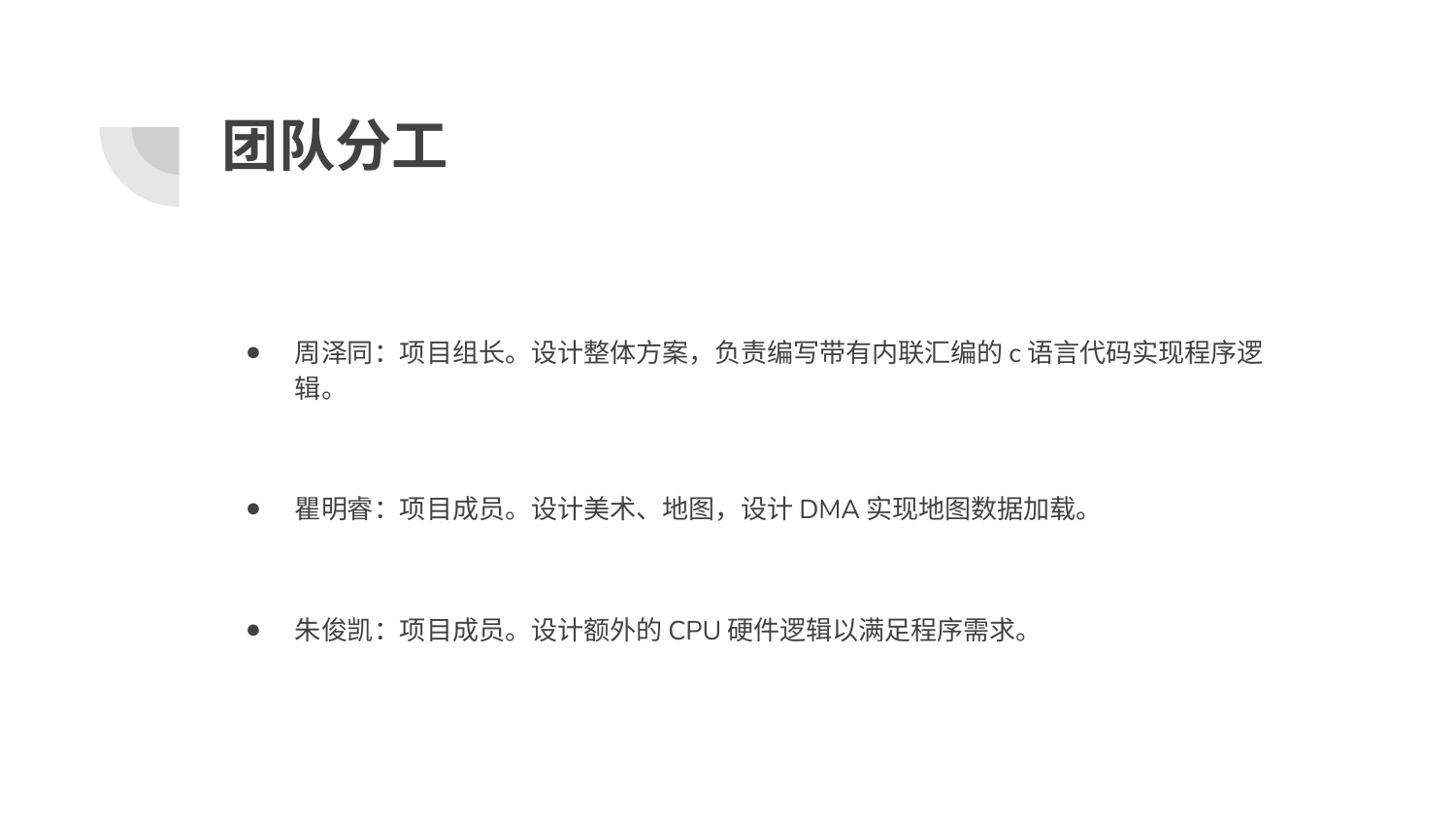

# 团队分工
周泽同：项目组长。设计整体方案，负责编写带有内联汇编的c语言代码实现程序逻辑。

瞿明睿：项目成员。设计美术、地图，设计DMA实现地图数据加载。

朱俊凯：项目成员。设计额外的CPU硬件逻辑以满足程序需求。